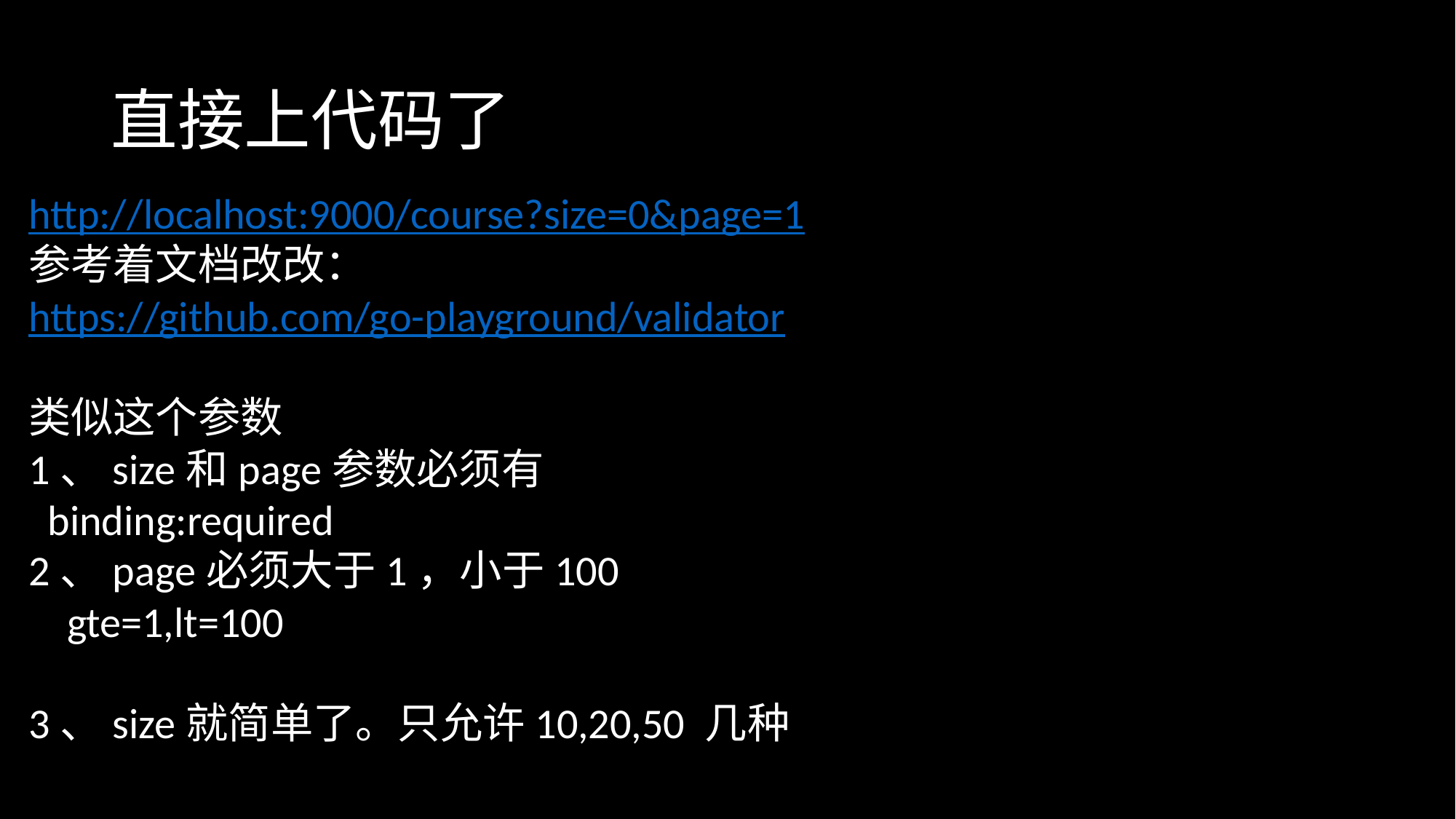

# 直接上代码了
http://localhost:9000/course?size=0&page=1
参考着文档改改：
https://github.com/go-playground/validator

类似这个参数
1、size和page参数必须有
  binding:required
2、page必须大于1，小于100
    gte=1,lt=100

3、size就简单了。只允许10,20,50 几种